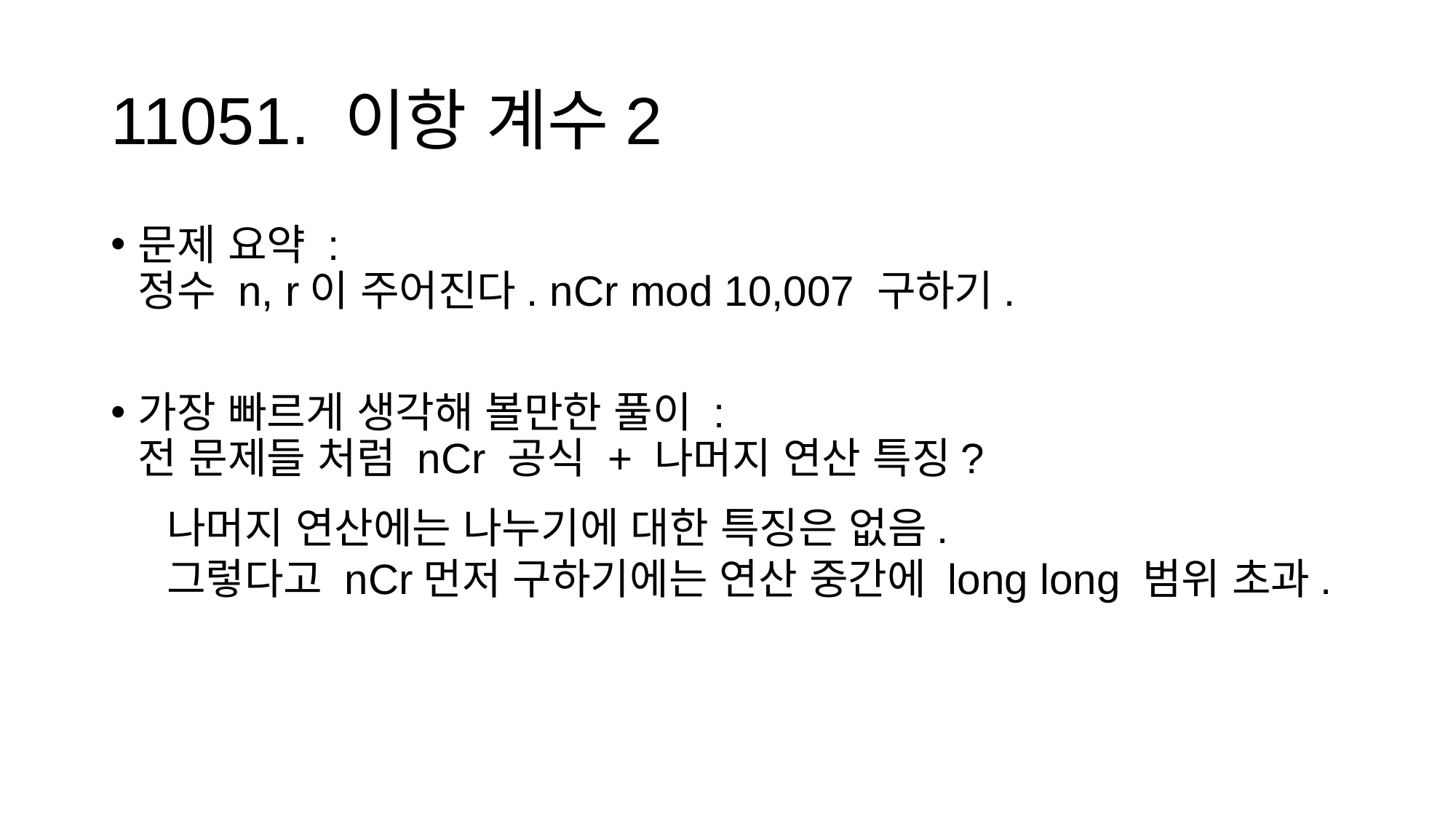

# 11051. 이항 계수2
문제 요약 :
정수 n, r이 주어진다. nCr mod 10,007 구하기.

가장 빠르게 생각해 볼만한 풀이 :
전 문제들 처럼 nCr 공식 + 나머지 연산 특징?
나머지 연산에는 나누기에 대한 특징은 없음.
그렇다고 nCr먼저 구하기에는 연산 중간에 long long 범위 초과.